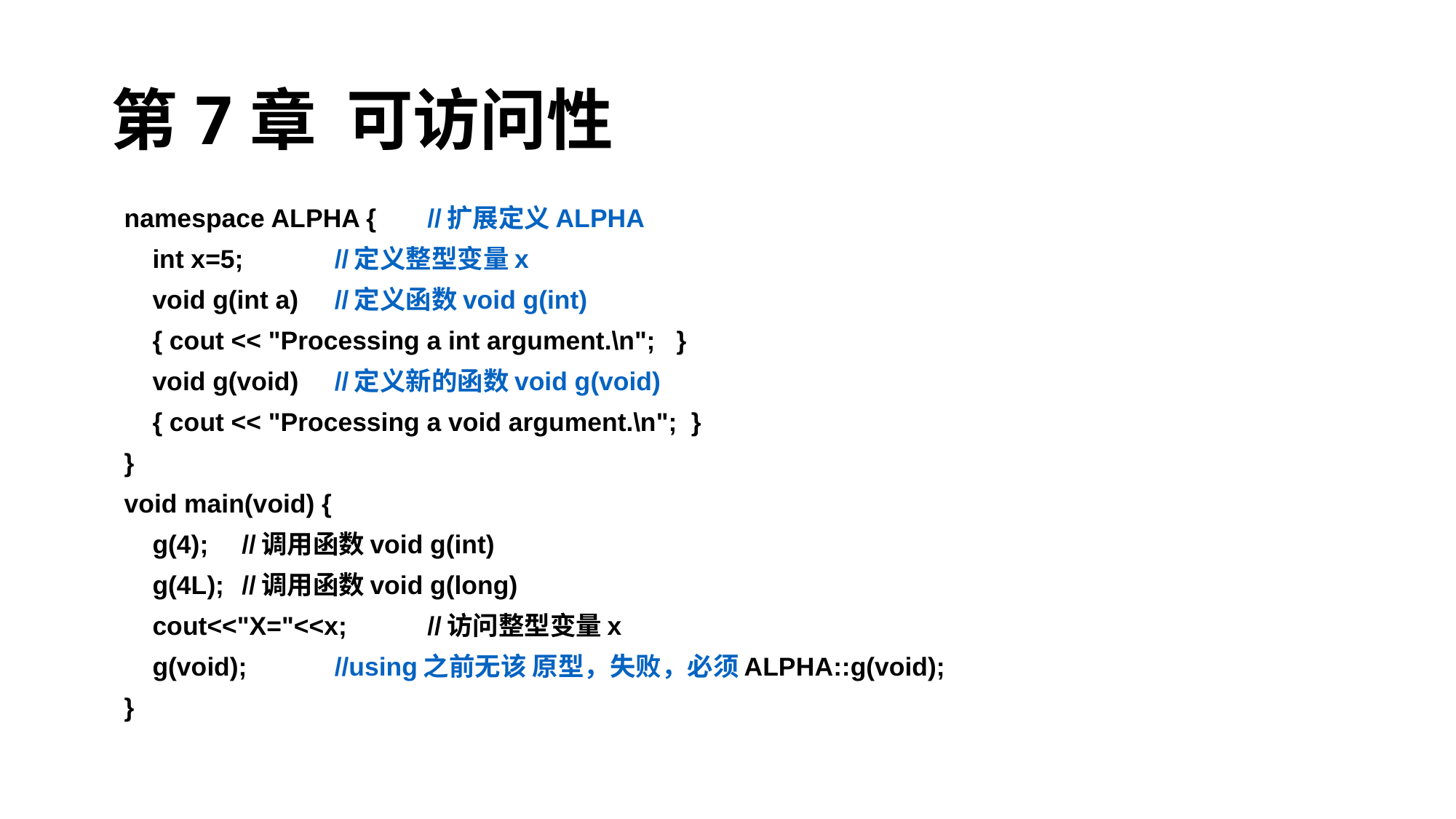

# 第7章  可访问性
namespace ALPHA { 	//扩展定义ALPHA
    int x=5;		//定义整型变量x
    void g(int a) 		//定义函数void g(int)
    { cout << "Processing a int argument.\n";   }
    void g(void) 		//定义新的函数void g(void)
    { cout << "Processing a void argument.\n";  }
}
void main(void) {
    g(4);			//调用函数void g(int)
    g(4L);		//调用函数void g(long)
    cout<<"X="<<x;	//访问整型变量x
    g(void);		//using之前无该 原型，失败，必须ALPHA::g(void);
}